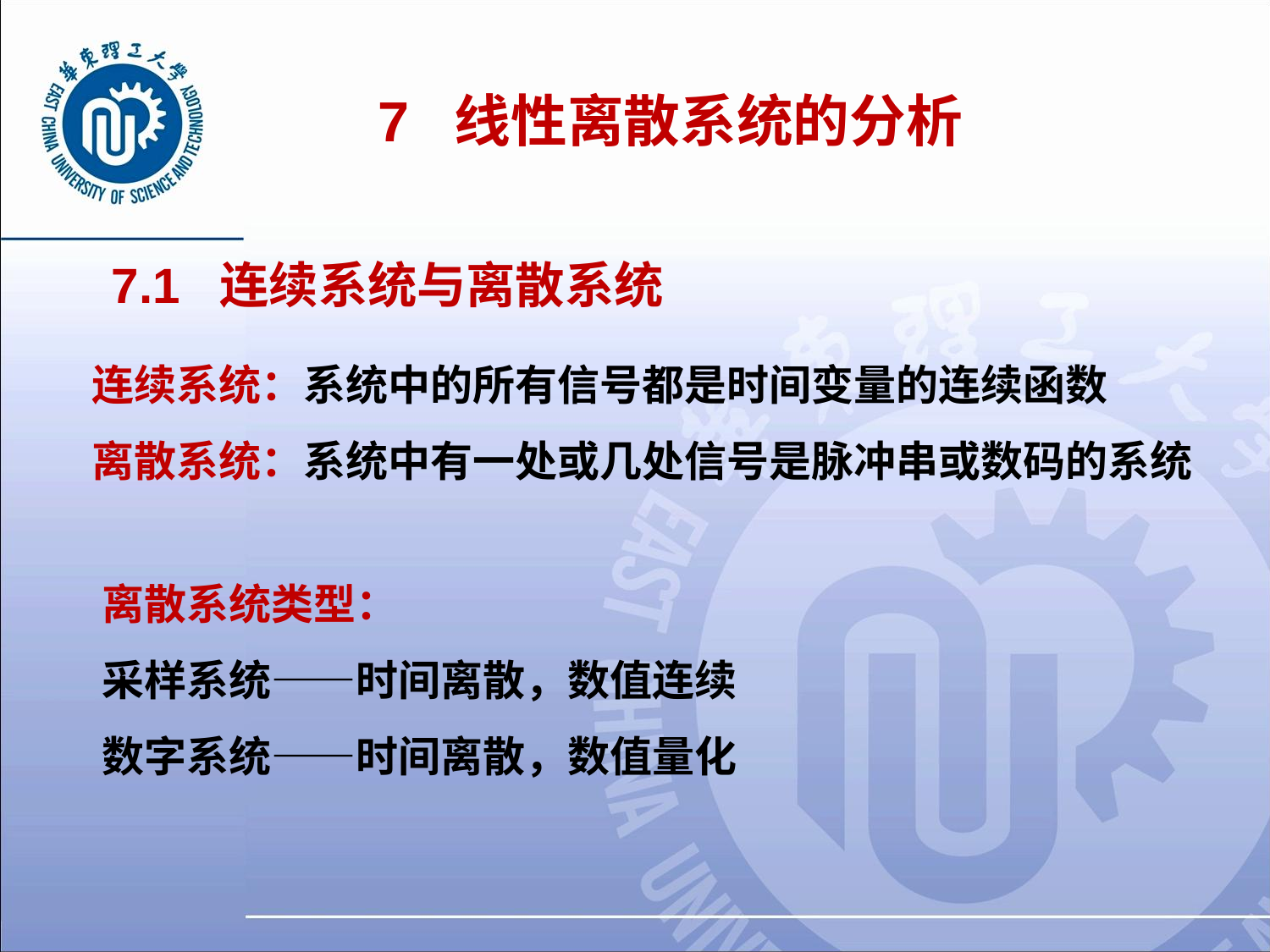

# 7  线性离散系统的分析
7.1  连续系统与离散系统

连续系统：系统中的所有信号都是时间变量的连续函数
离散系统：系统中有一处或几处信号是脉冲串或数码的系统

离散系统类型：
采样系统——时间离散，数值连续
数字系统——时间离散，数值量化